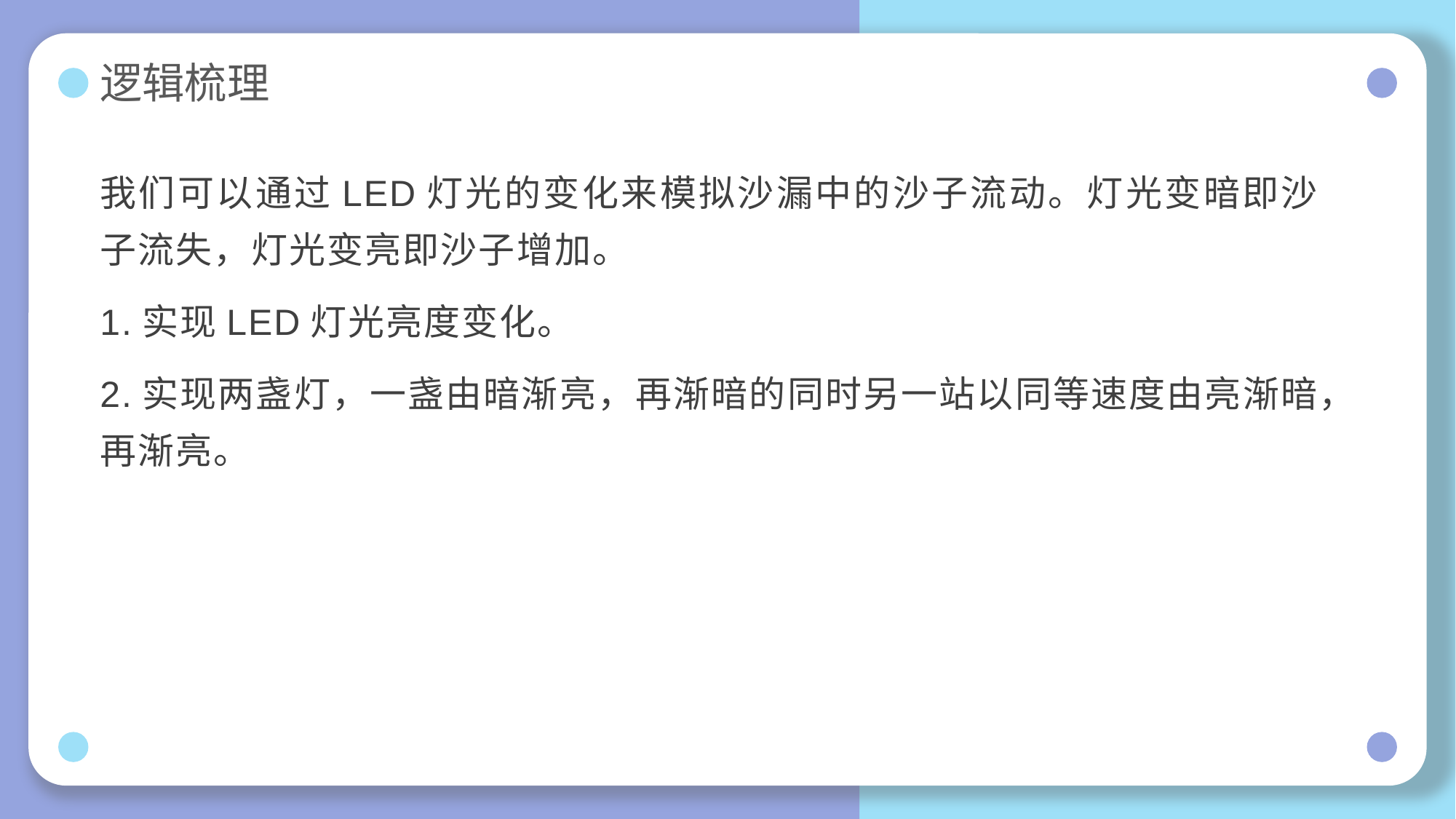

# 逻辑梳理
我们可以通过LED灯光的变化来模拟沙漏中的沙子流动。灯光变暗即沙子流失，灯光变亮即沙子增加。
1.实现LED灯光亮度变化。
2.实现两盏灯，一盏由暗渐亮，再渐暗的同时另一站以同等速度由亮渐暗，再渐亮。